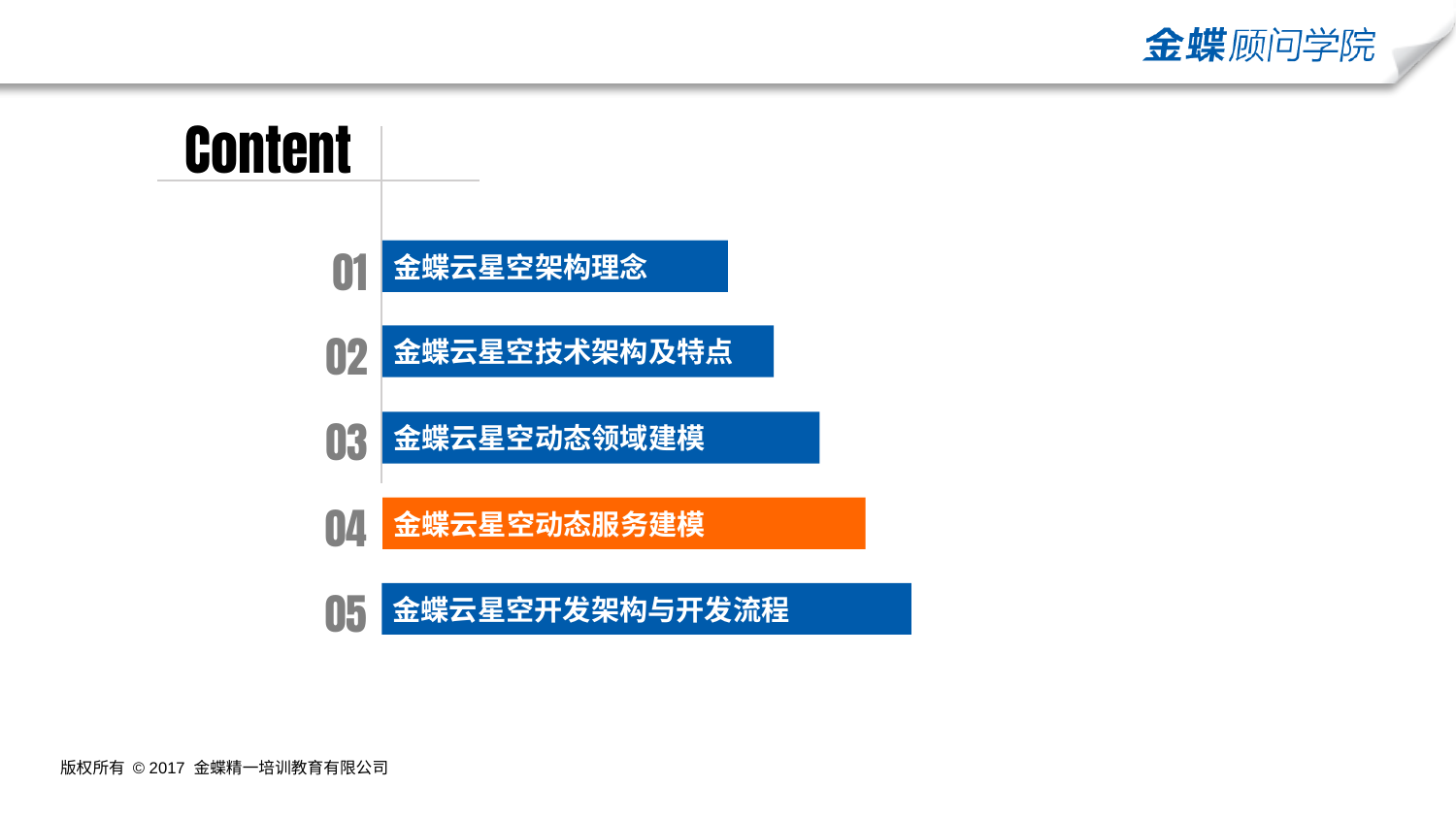

Content
01
金蝶云星空架构理念
02
金蝶云星空技术架构及特点
03
金蝶云星空动态领域建模
04
金蝶云星空动态服务建模
05
金蝶云星空开发架构与开发流程